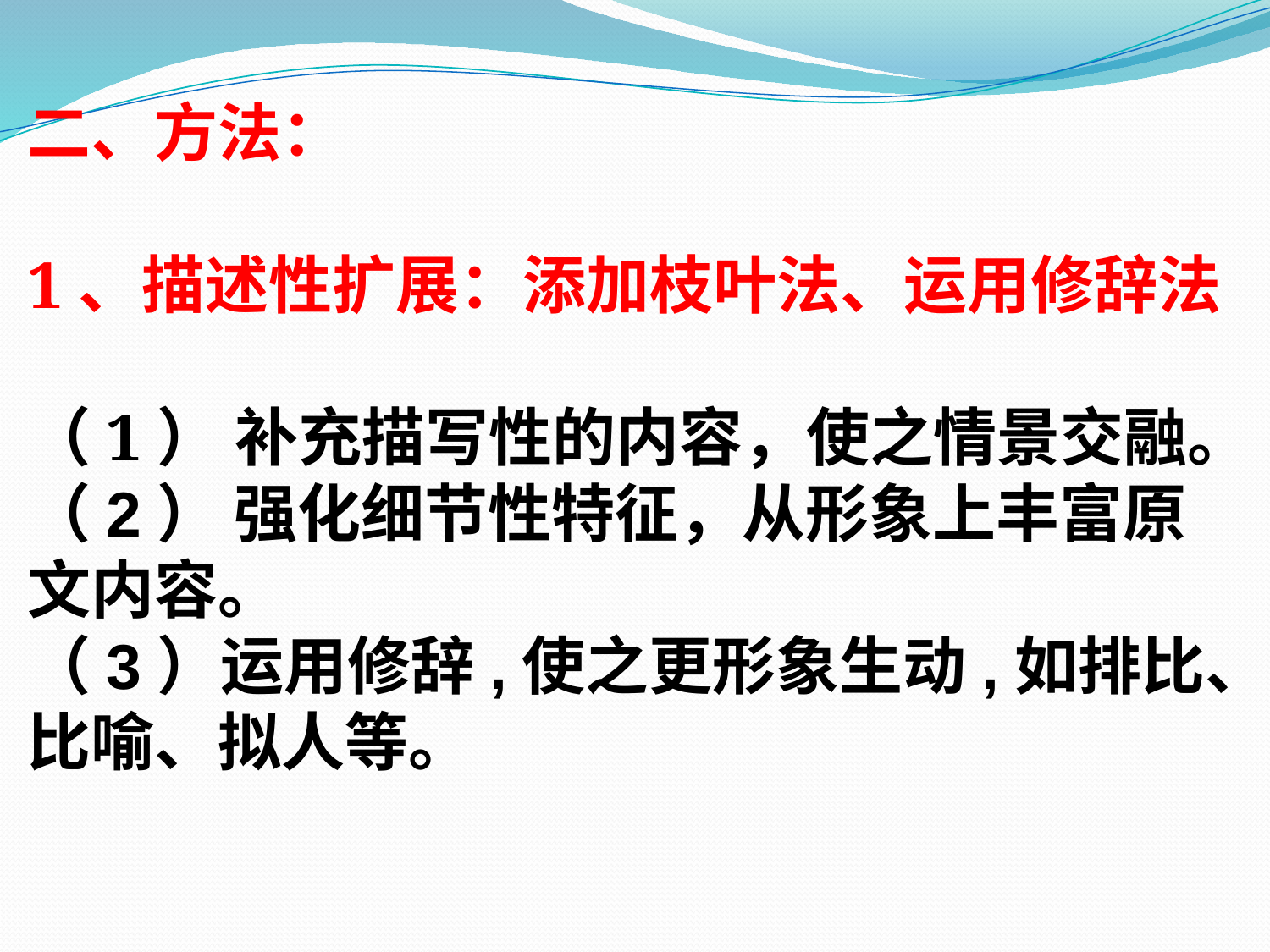

二、方法：

1、描述性扩展：添加枝叶法、运用修辞法

（1） 补充描写性的内容，使之情景交融。
（2） 强化细节性特征，从形象上丰富原文内容。
（3）运用修辞,使之更形象生动,如排比、比喻、拟人等。